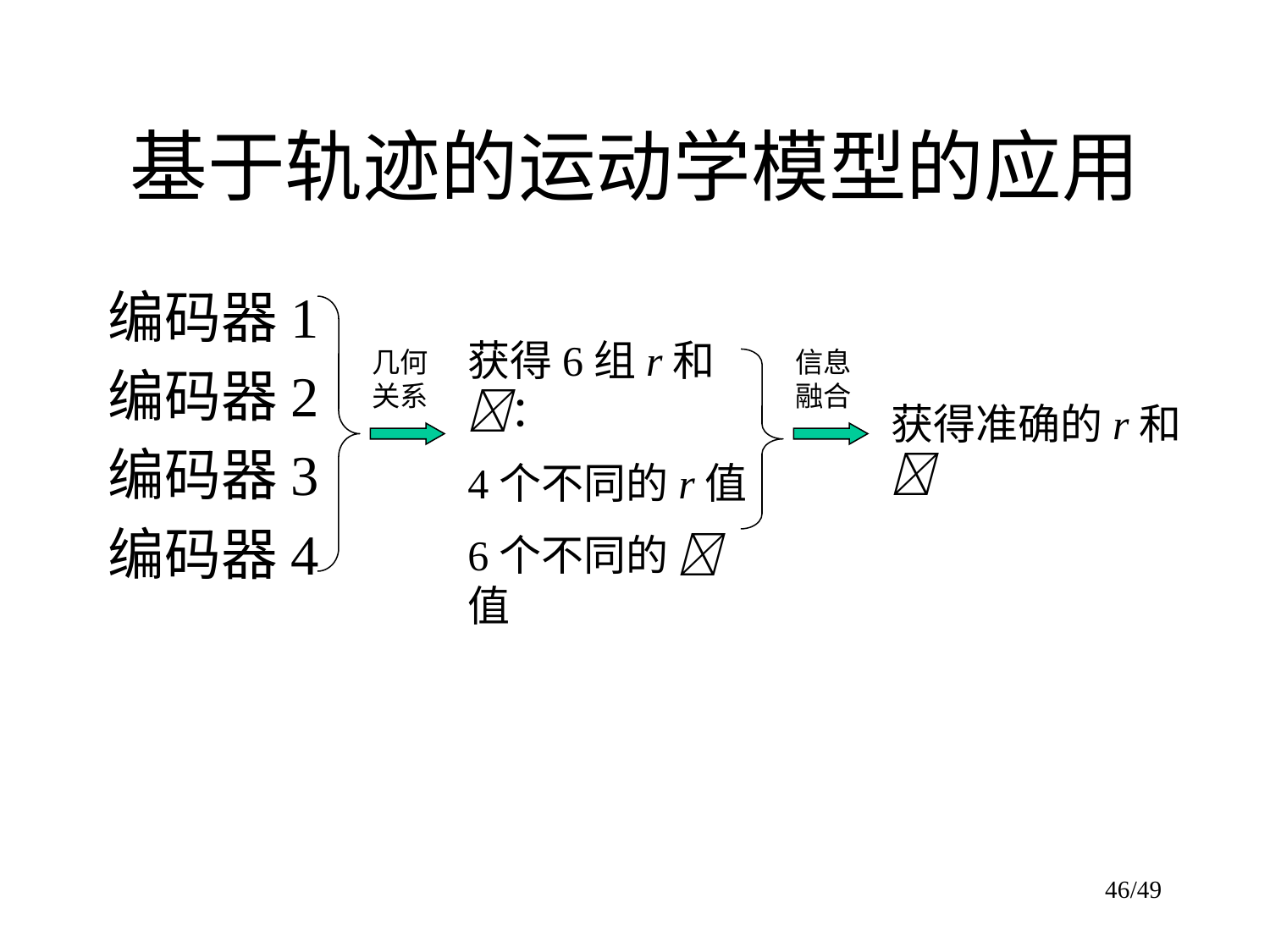

# 基于轨迹的运动学模型的应用
编码器1
编码器2
编码器3
编码器4

获得6组r和θ：
4个不同的r值
6个不同的 θ值
几何关系
信息融合

获得准确的r和θ

46/49